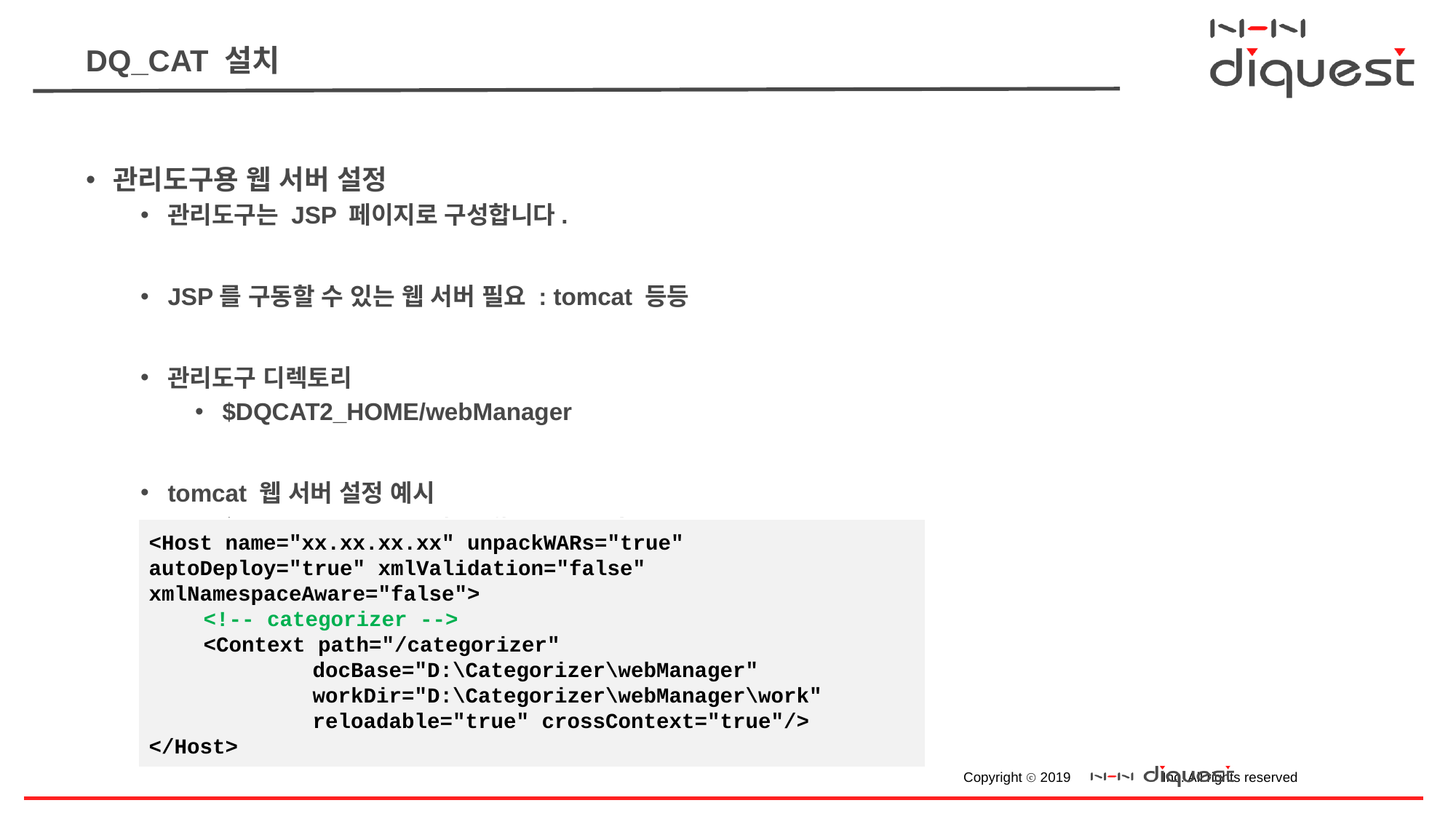

# DQ_CAT 설치
관리도구용 웹 서버 설정
관리도구는 JSP 페이지로 구성합니다.

JSP를 구동할 수 있는 웹 서버 필요 : tomcat 등등

관리도구 디렉토리
$DQCAT2_HOME/webManager

tomcat 웹 서버 설정 예시
$CATALINA_HOME/conf/server.xml
<Host name="xx.xx.xx.xx" unpackWARs="true"
autoDeploy="true" xmlValidation="false" xmlNamespaceAware="false">
<!-- categorizer -->
<Context path="/categorizer"
	docBase="D:\Categorizer\webManager"
	workDir="D:\Categorizer\webManager\work"
	reloadable="true" crossContext="true"/>
</Host>